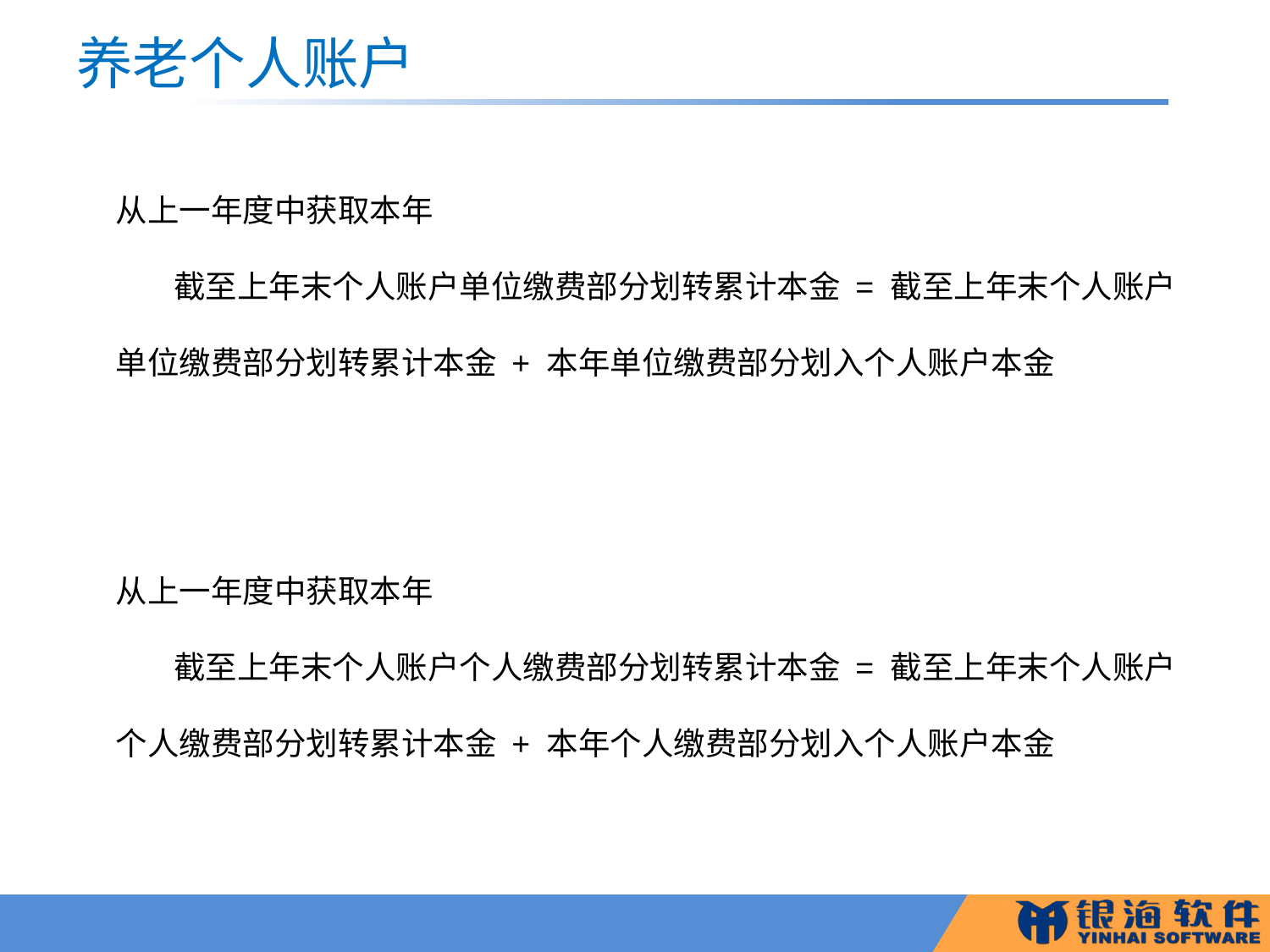

# 养老个人账户
从上一年度中获取本年
       截至上年末个人账户单位缴费部分划转累计本金 = 截至上年末个人账户单位缴费部分划转累计本金 + 本年单位缴费部分划入个人账户本金

从上一年度中获取本年
       截至上年末个人账户个人缴费部分划转累计本金 = 截至上年末个人账户个人缴费部分划转累计本金 + 本年个人缴费部分划入个人账户本金